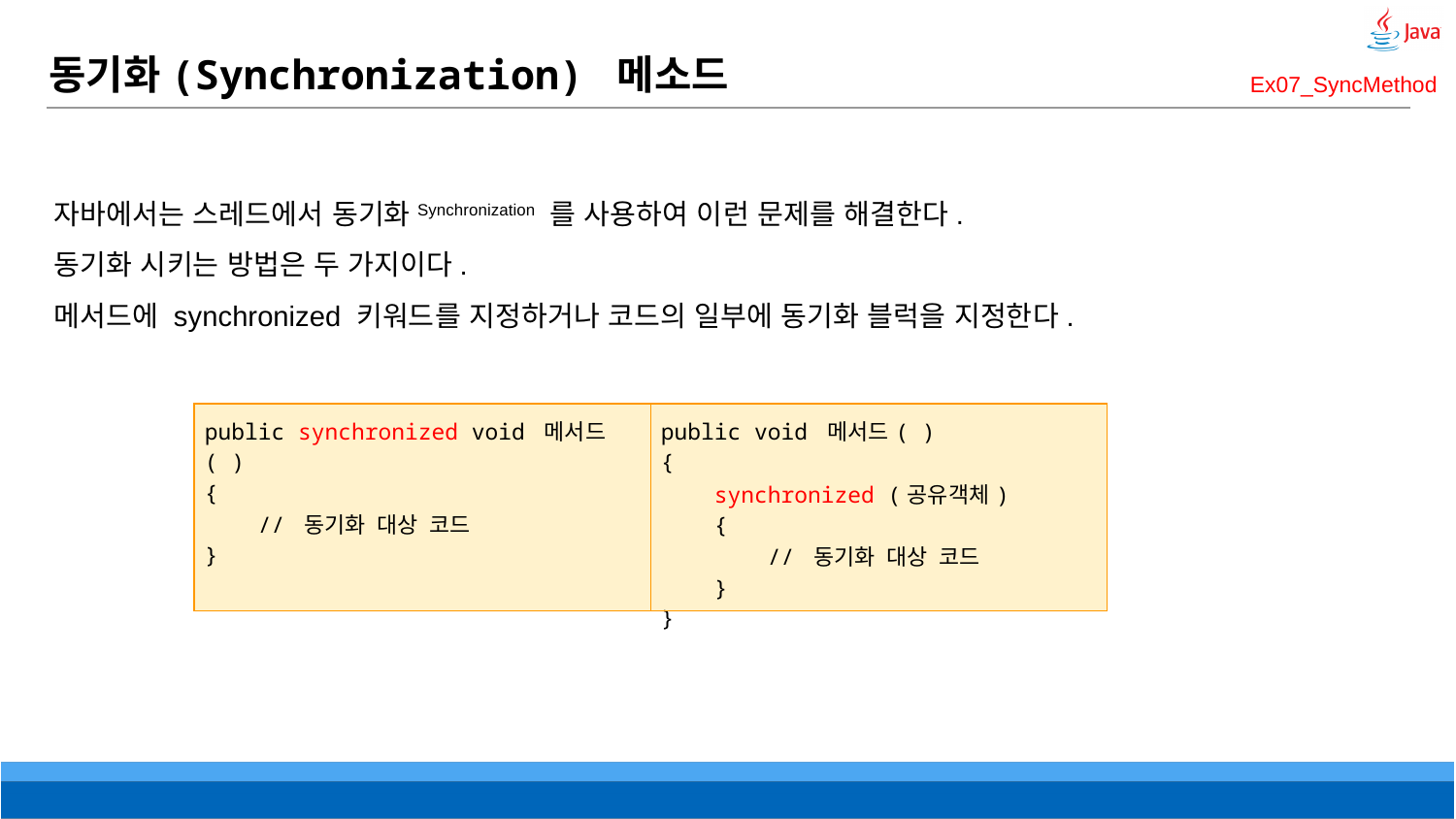

# 동기화(Synchronization) 메소드
Ex07_SyncMethod
자바에서는 스레드에서 동기화Synchronization 를 사용하여 이런 문제를 해결한다.
동기화 시키는 방법은 두 가지이다.
메서드에 synchronized 키워드를 지정하거나 코드의 일부에 동기화 블럭을 지정한다.
| public synchronized void 메서드( ) { // 동기화 대상 코드 } | public void 메서드( ) { synchronized (공유객체) { // 동기화 대상 코드 } } |
| --- | --- |